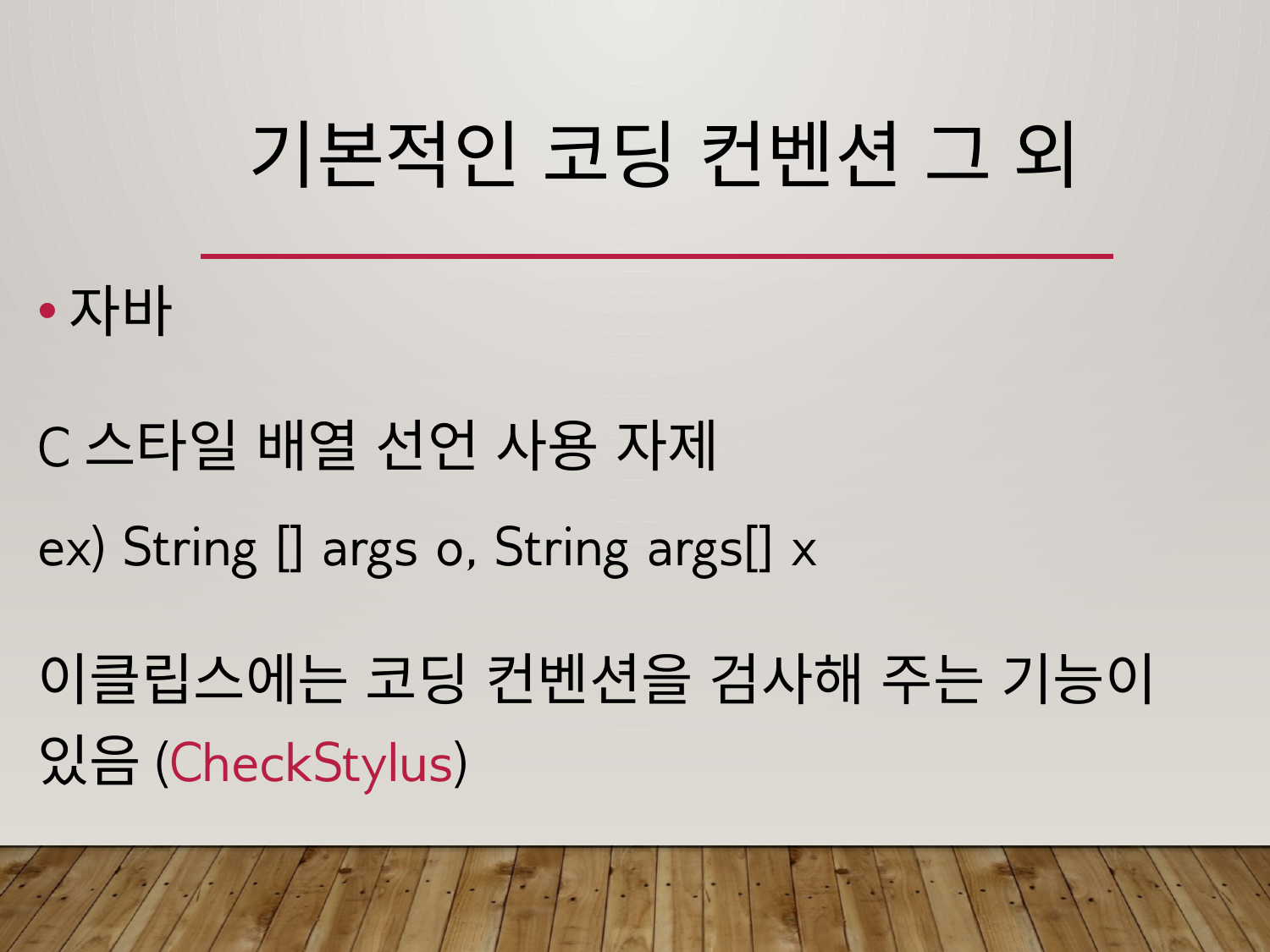

# 기본적인 코딩 컨벤션 그 외
자바

C스타일 배열 선언 사용 자제
ex) String [] args o, String args[] x

이클립스에는 코딩 컨벤션을 검사해 주는 기능이 있음(CheckStylus)